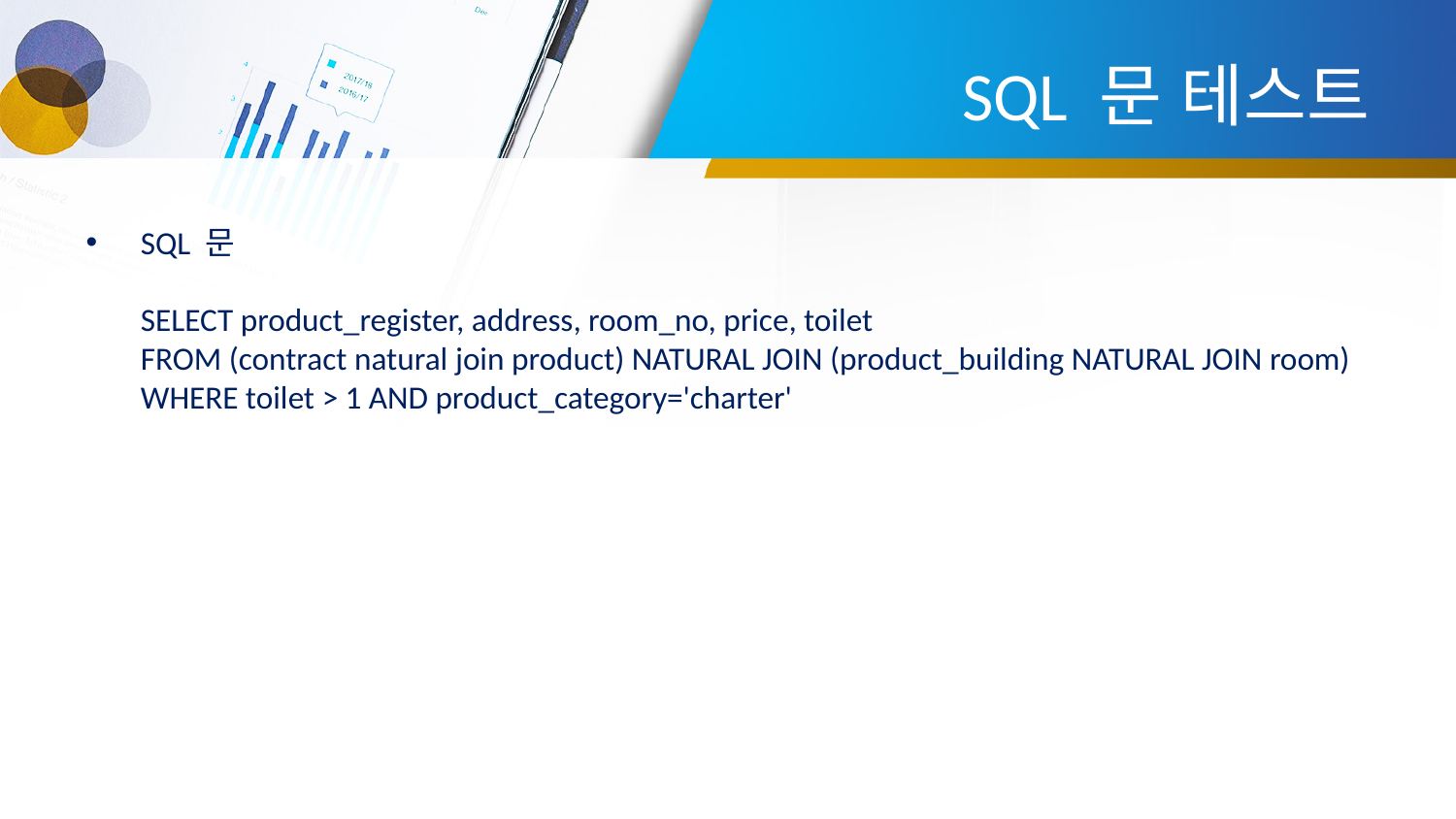

# SQL 문 테스트
SQL 문
SELECT product_register, address, room_no, price, toilet
FROM (contract natural join product) NATURAL JOIN (product_building NATURAL JOIN room)
WHERE toilet > 1 AND product_category='charter'